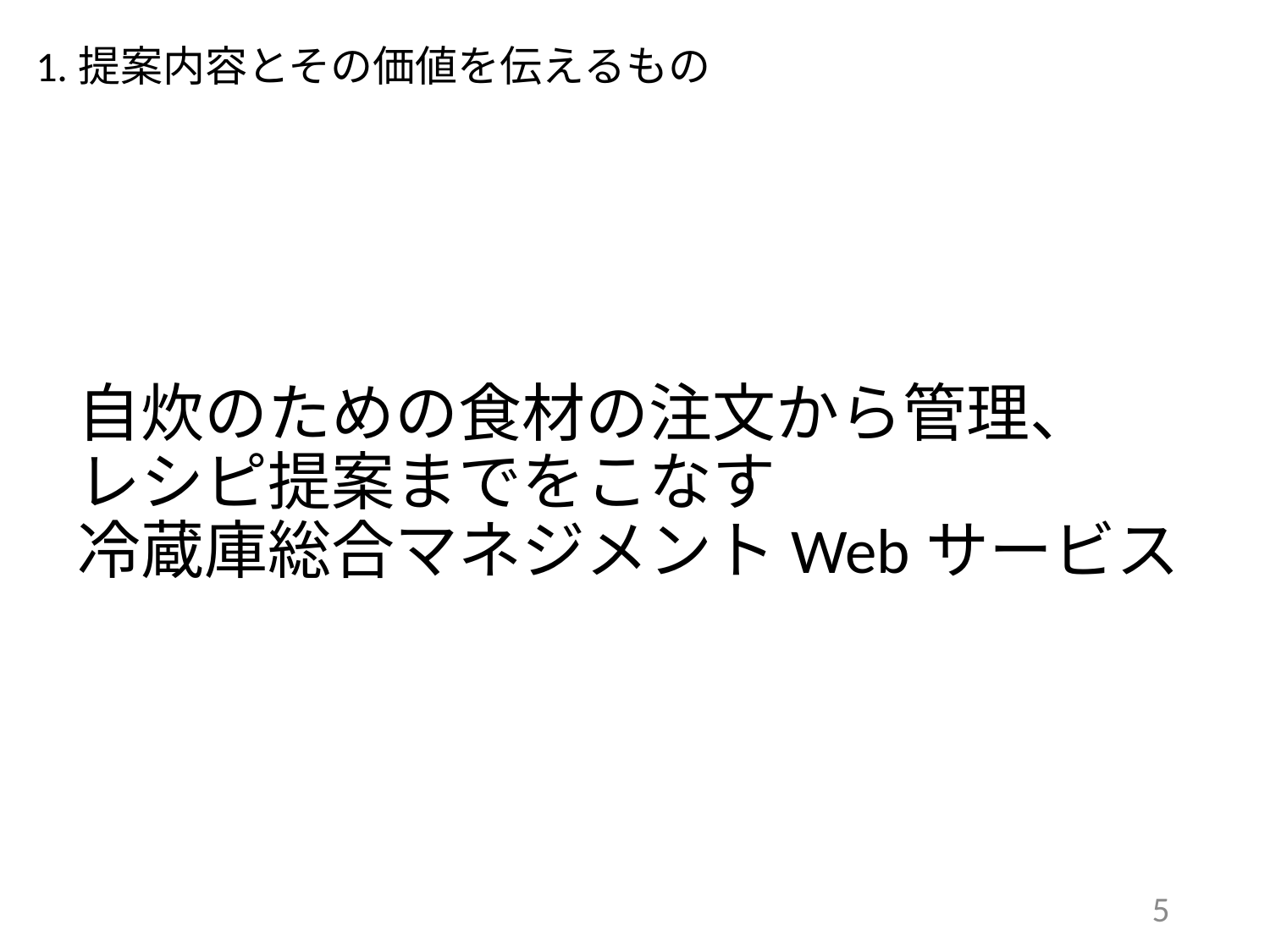

# 1.提案内容とその価値を伝えるもの
自炊のための食材の注文から管理、
レシピ提案までをこなす
冷蔵庫総合マネジメントWebサービス
5